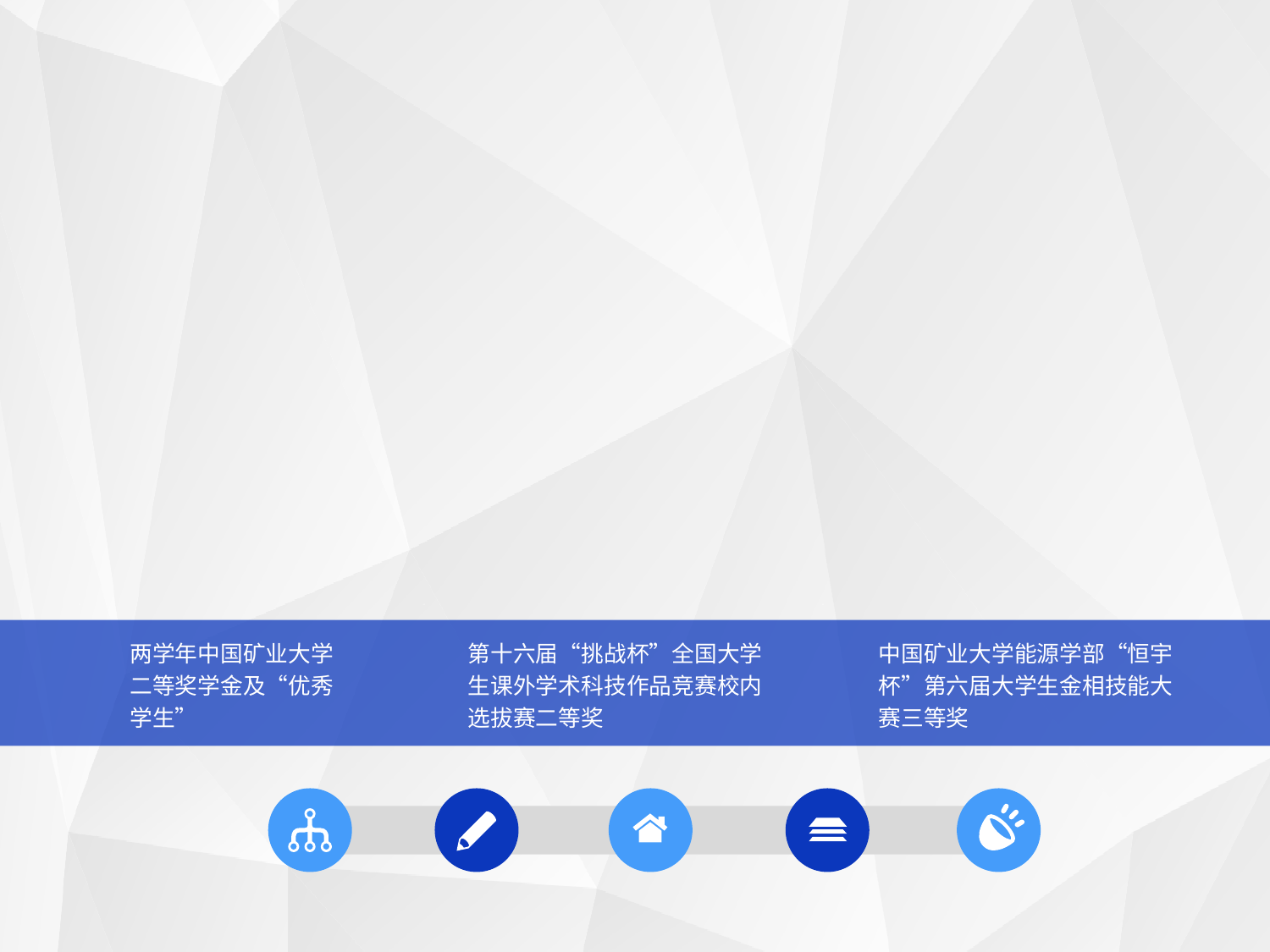

01
02
03
两学年中国矿业大学二等奖学金及“优秀学生”
第十六届“挑战杯”全国大学生课外学术科技作品竞赛校内选拔赛二等奖
中国矿业大学能源学部“恒宇杯”第六届大学生金相技能大赛三等奖